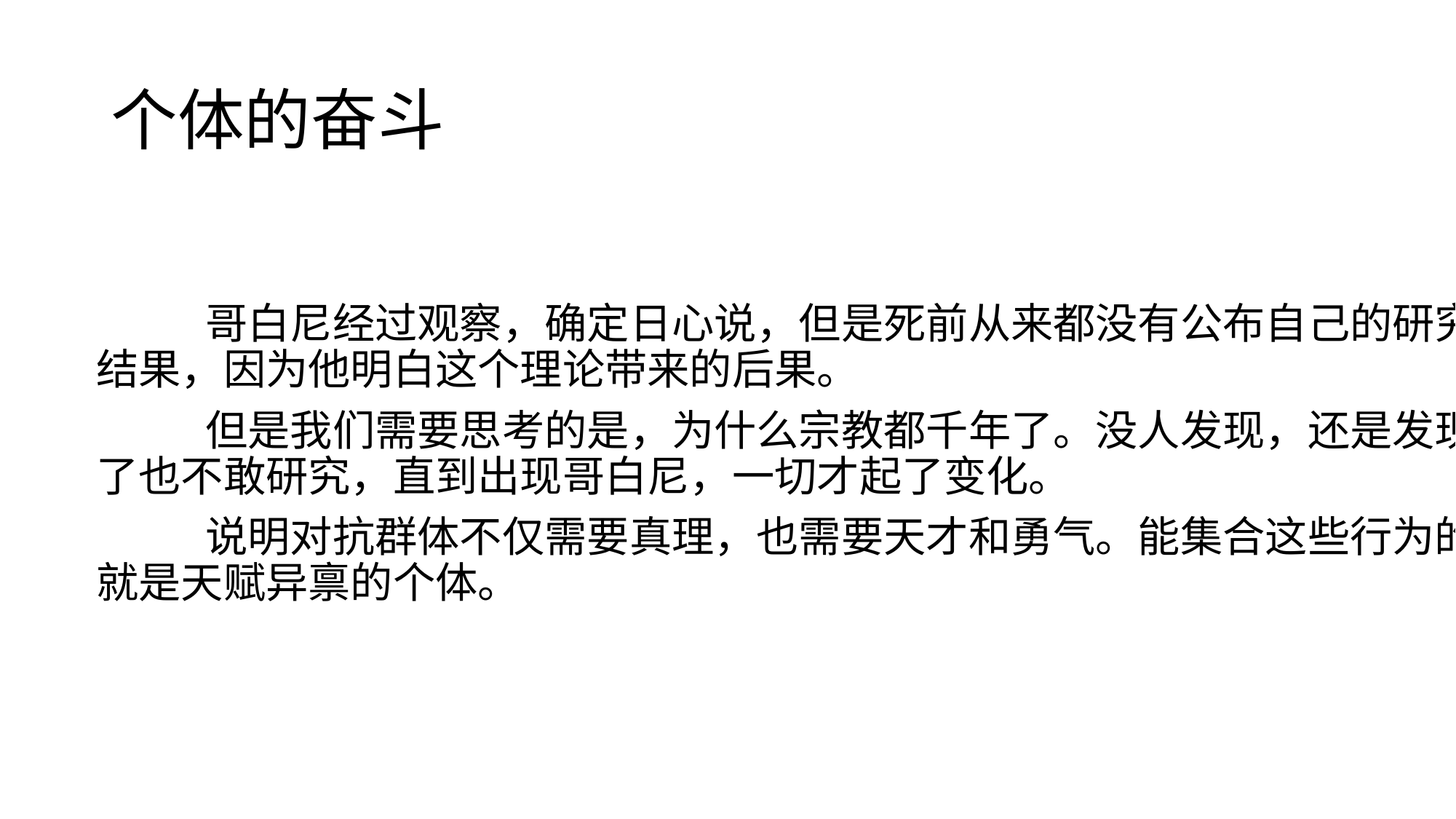

# 个体的奋斗

	哥白尼经过观察，确定日心说，但是死前从来都没有公布自己的研究结果，因为他明白这个理论带来的后果。
	但是我们需要思考的是，为什么宗教都千年了。没人发现，还是发现了也不敢研究，直到出现哥白尼，一切才起了变化。
	说明对抗群体不仅需要真理，也需要天才和勇气。能集合这些行为的，就是天赋异禀的个体。